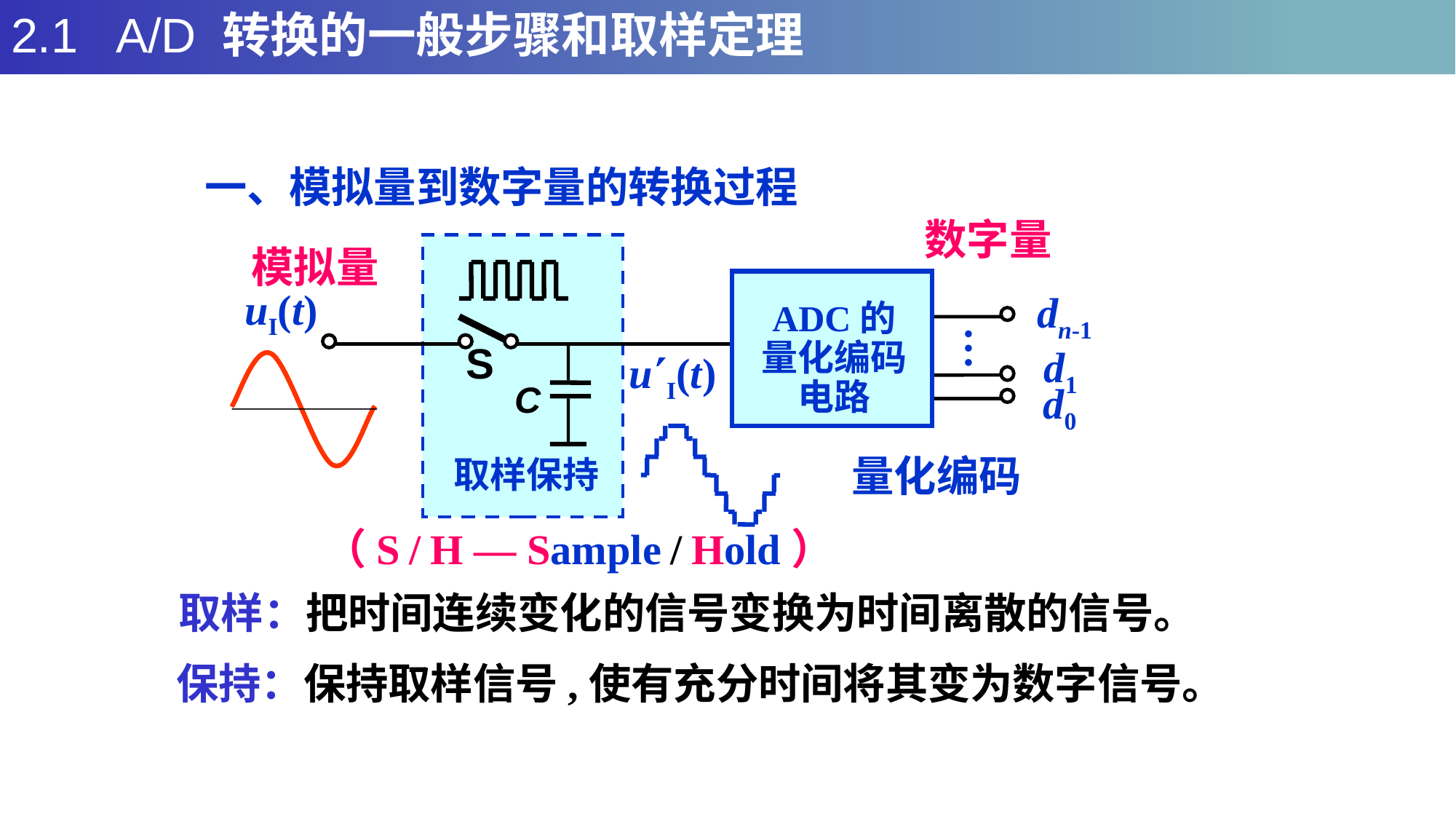

# 2.1   A/D 转换的一般步骤和取样定理
一、模拟量到数字量的转换过程
数字量

uI(t)
dn-1
ADC的
量化编码
电路

…
S

d1

u′I(t)

C
d0

模拟量
量化编码
取样保持
（S / H — Sample / Hold）
取样：把时间连续变化的信号变换为时间离散的信号。
保持：保持取样信号,使有充分时间将其变为数字信号。